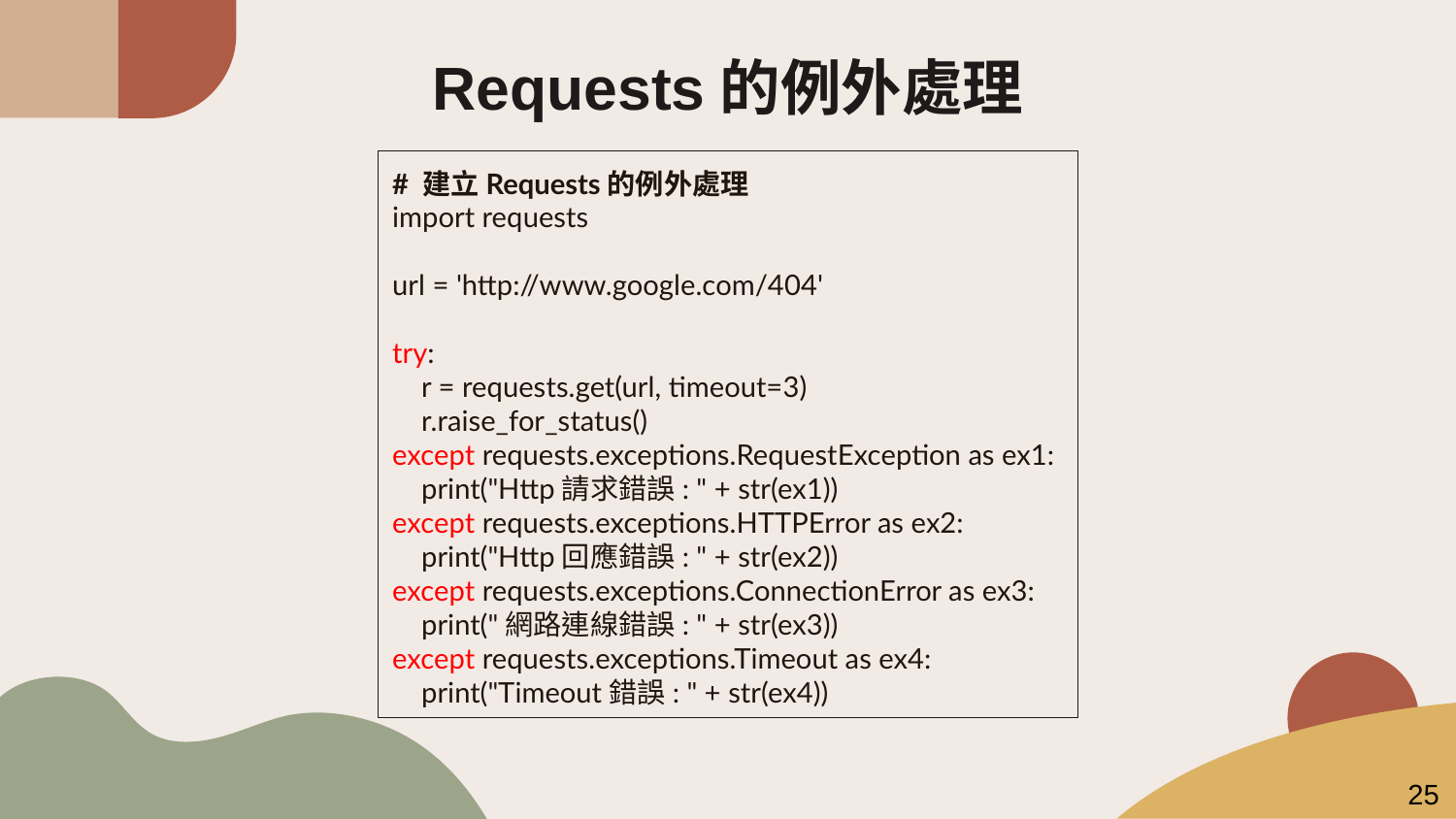

# Requests的例外處理
# 建立Requests的例外處理
import requests

url = 'http://www.google.com/404'

try:
    r = requests.get(url, timeout=3)
    r.raise_for_status()
except requests.exceptions.RequestException as ex1:
    print("Http請求錯誤: " + str(ex1))
except requests.exceptions.HTTPError as ex2:
    print("Http回應錯誤: " + str(ex2))
except requests.exceptions.ConnectionError as ex3:
    print("網路連線錯誤: " + str(ex3))
except requests.exceptions.Timeout as ex4:
    print("Timeout錯誤: " + str(ex4))
25